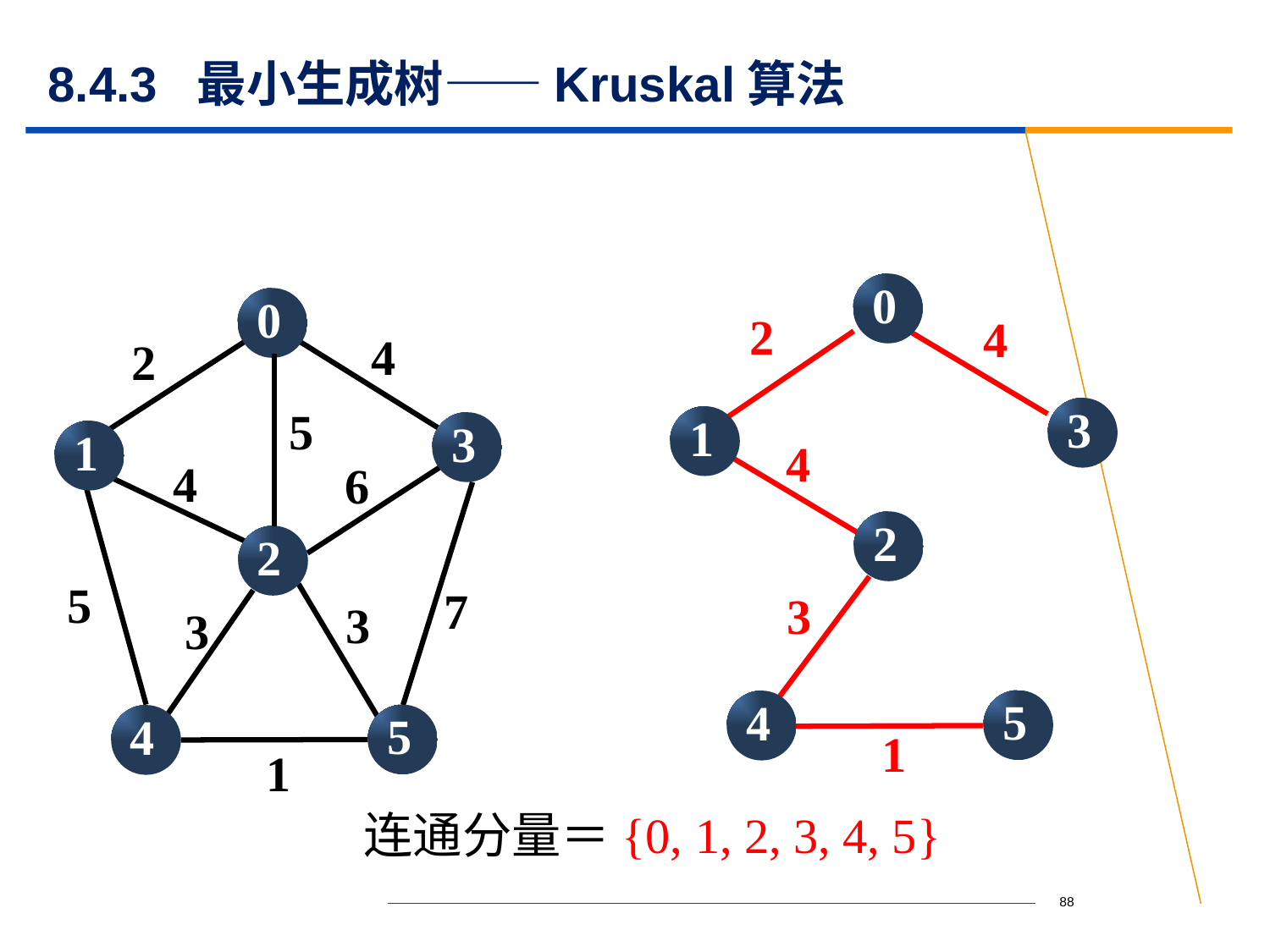

# 8.4.3  最小生成树——Kruskal算法
0

0

2
4

4
2

3

1

5
3

1

4
4
6

2

2

5
7

3

3
3

5

4

5

4

1
1
连通分量＝{0, 1, 2, 3, 4, 5}